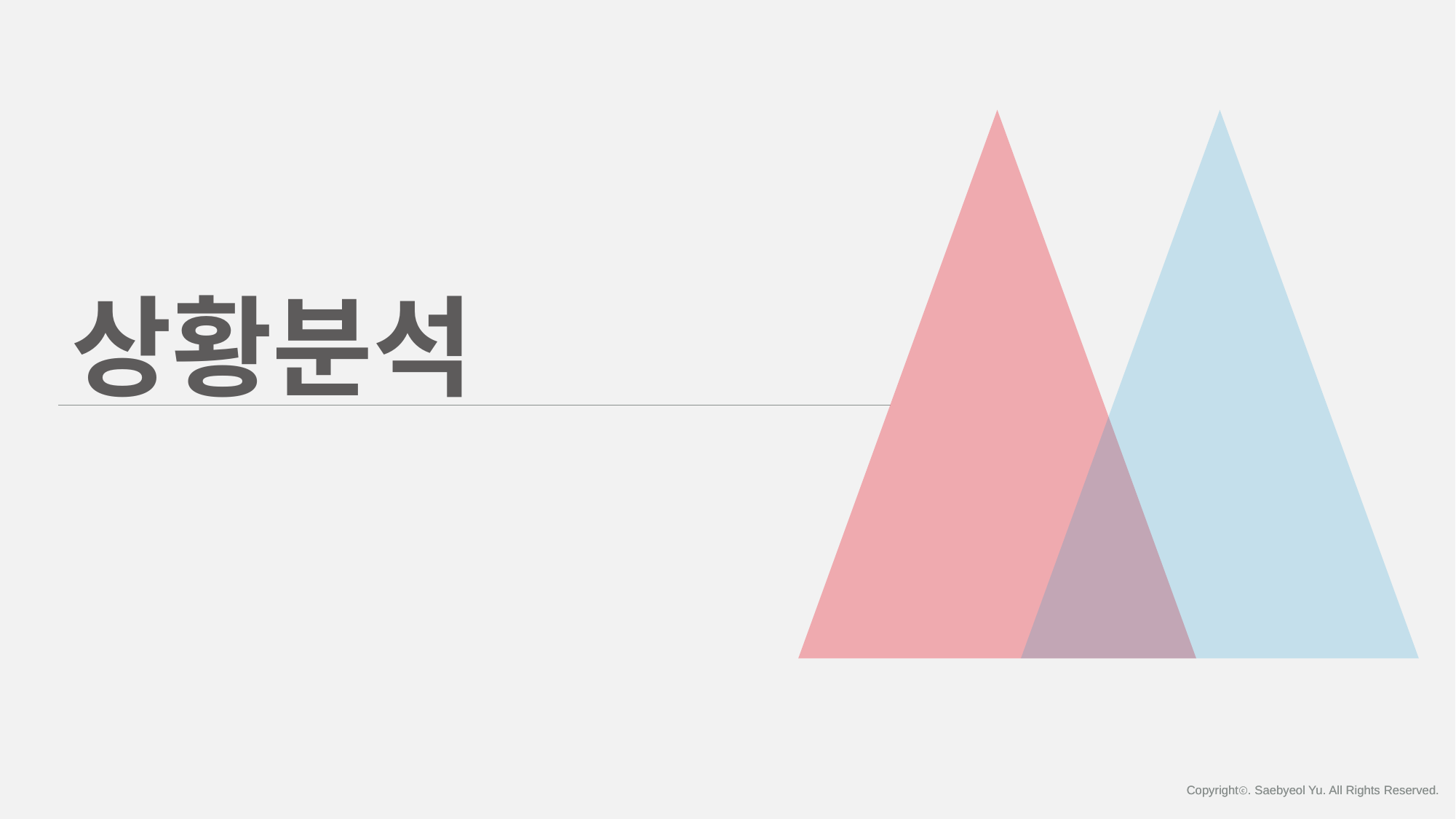

상황분석
Copyrightⓒ. Saebyeol Yu. All Rights Reserved.